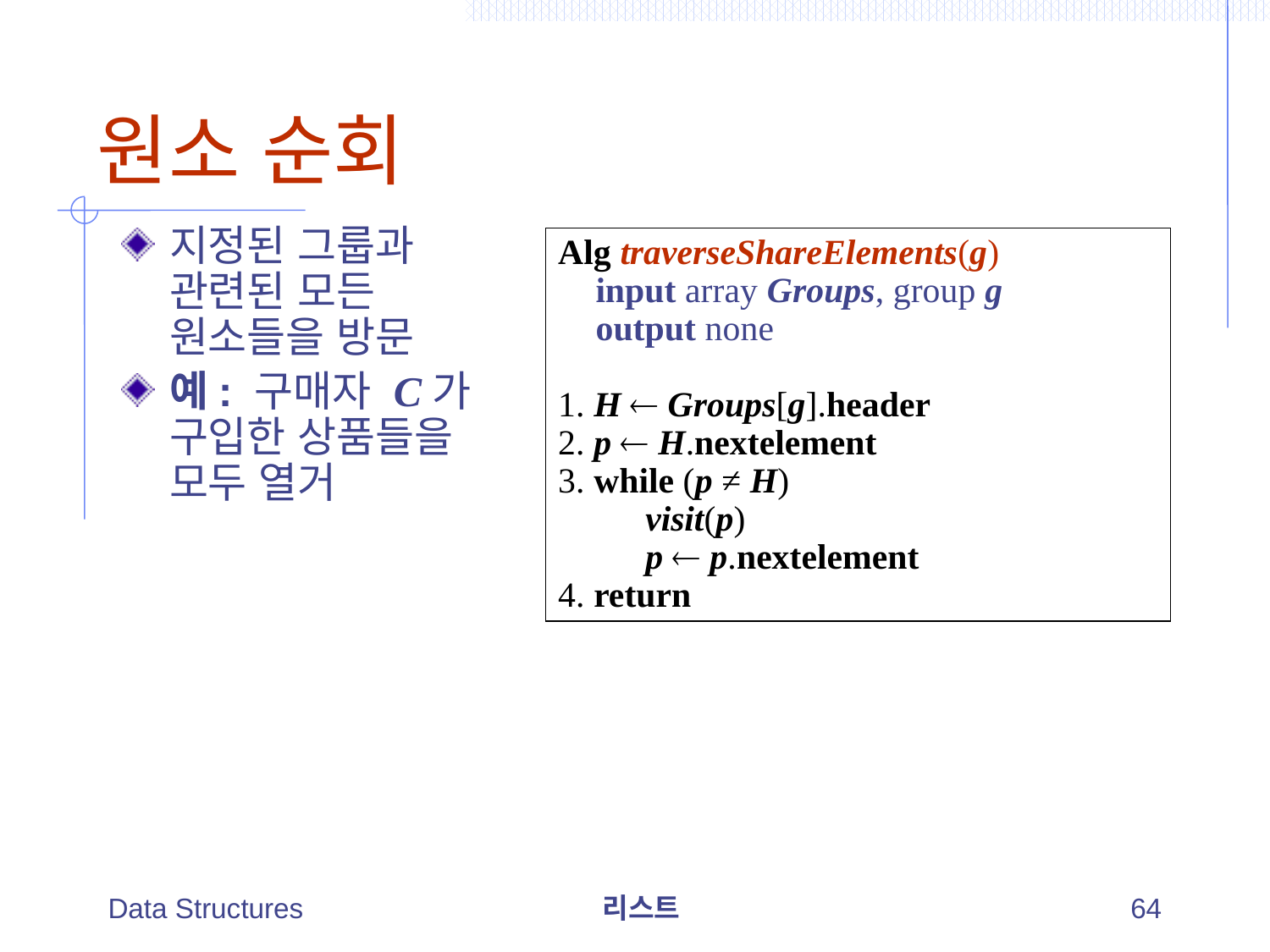

# 원소 순회
지정된 그룹과 관련된 모든 원소들을 방문
예: 구매자 C가 구입한 상품들을 모두 열거
Alg traverseShareElements(g)
	input array Groups, group g
	output none

1. H ← Groups[g].header
2. p ← H.nextelement
3. while (p ≠ H)
		visit(p)
		p ← p.nextelement
4. return
Data Structures
리스트
64